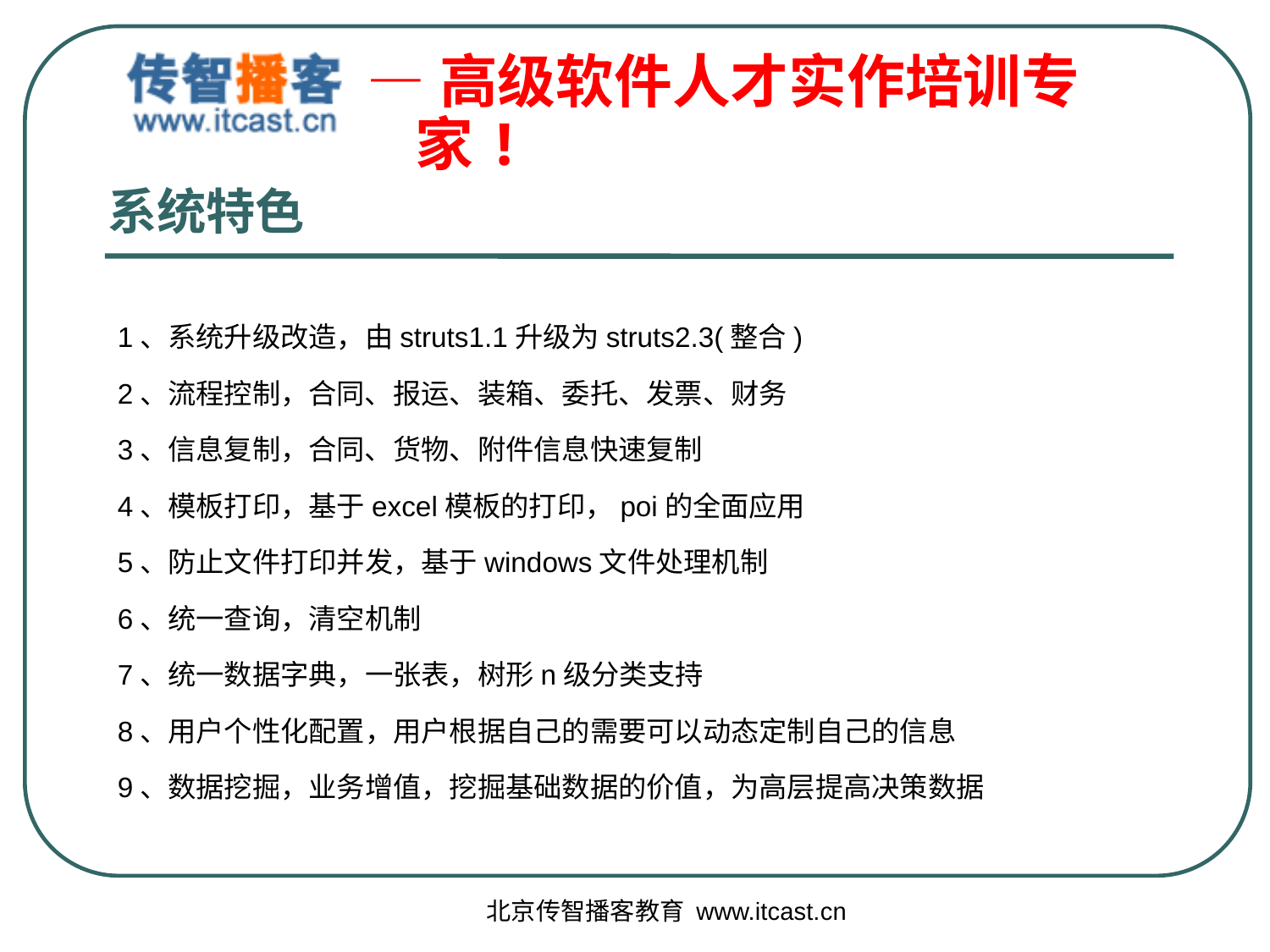

# 系统特色
1、系统升级改造，由struts1.1升级为struts2.3(整合)
2、流程控制，合同、报运、装箱、委托、发票、财务
3、信息复制，合同、货物、附件信息快速复制
4、模板打印，基于excel模板的打印，poi的全面应用
5、防止文件打印并发，基于windows文件处理机制
6、统一查询，清空机制
7、统一数据字典，一张表，树形n级分类支持
8、用户个性化配置，用户根据自己的需要可以动态定制自己的信息
9、数据挖掘，业务增值，挖掘基础数据的价值，为高层提高决策数据

北京传智播客教育 www.itcast.cn